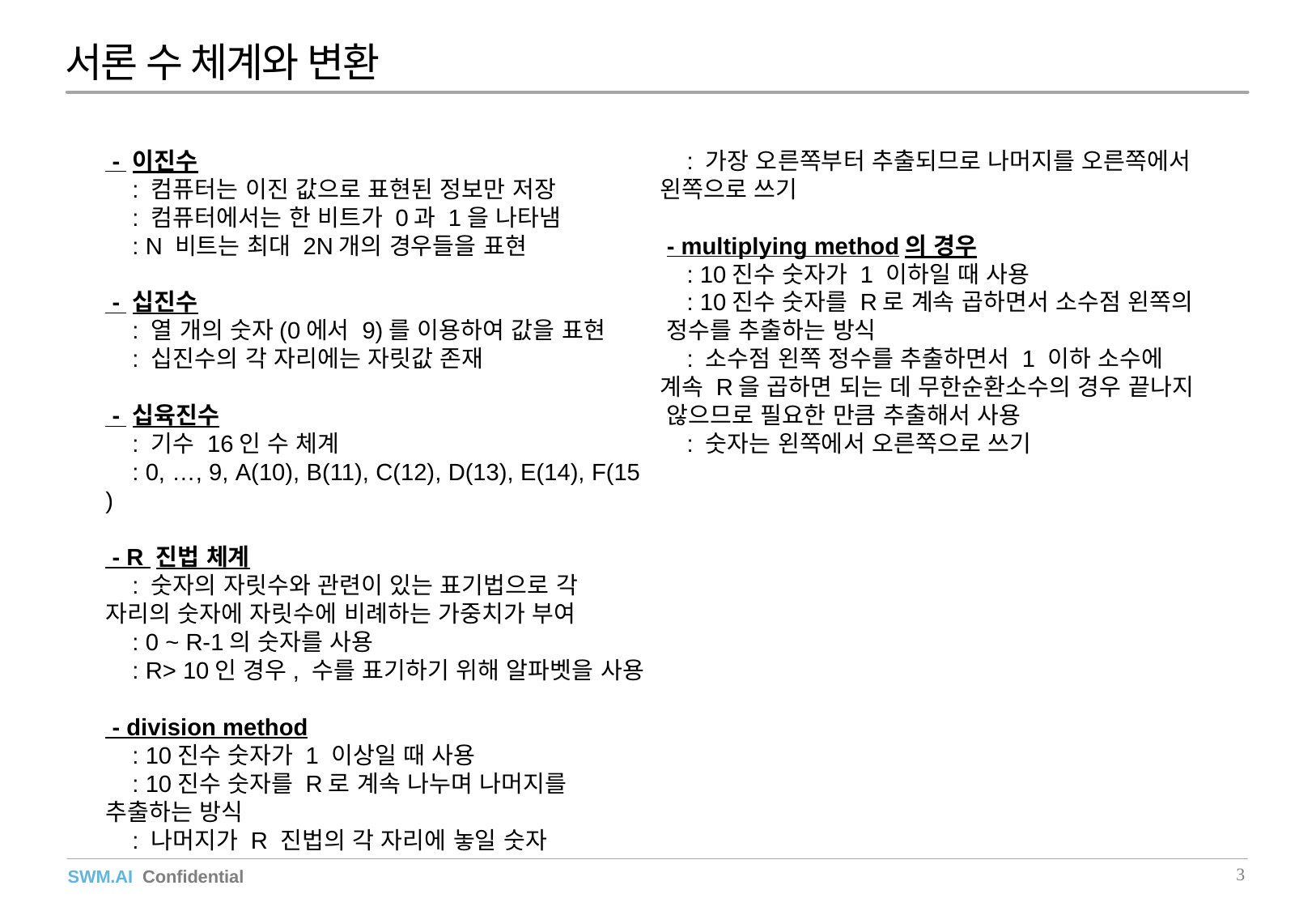

서론 수 체계와 변환
 - 이진수
    : 컴퓨터는 이진 값으로 표현된 정보만 저장
    : 컴퓨터에서는 한 비트가 0과 1을 나타냄
    : N 비트는 최대 2N개의 경우들을 표현
 - 십진수
    : 열 개의 숫자(0에서 9)를 이용하여 값을 표현
    : 십진수의 각 자리에는 자릿값 존재
 - 십육진수
    : 기수 16인 수 체계
    : 0, …, 9, A(10), B(11), C(12), D(13), E(14), F(15)
 - R 진법 체계
    : 숫자의 자릿수와 관련이 있는 표기법으로 각 자리의 숫자에 자릿수에 비례하는 가중치가 부여
    : 0 ~ R-1의 숫자를 사용
    : R> 10인 경우, 수를 표기하기 위해 알파벳을 사용
 - division method
    : 10진수 숫자가 1 이상일 때 사용
    : 10진수 숫자를 R로 계속 나누며 나머지를 추출하는 방식
    : 나머지가 R 진법의 각 자리에 놓일 숫자
    : 가장 오른쪽부터 추출되므로 나머지를 오른쪽에서 왼쪽으로 쓰기
 - multiplying method의 경우
    : 10진수 숫자가 1 이하일 때 사용
    : 10진수 숫자를 R로 계속 곱하면서 소수점 왼쪽의 정수를 추출하는 방식
    : 소수점 왼쪽 정수를 추출하면서 1 이하 소수에 계속 R을 곱하면 되는 데 무한순환소수의 경우 끝나지 않으므로 필요한 만큼 추출해서 사용
    : 숫자는 왼쪽에서 오른쪽으로 쓰기
3